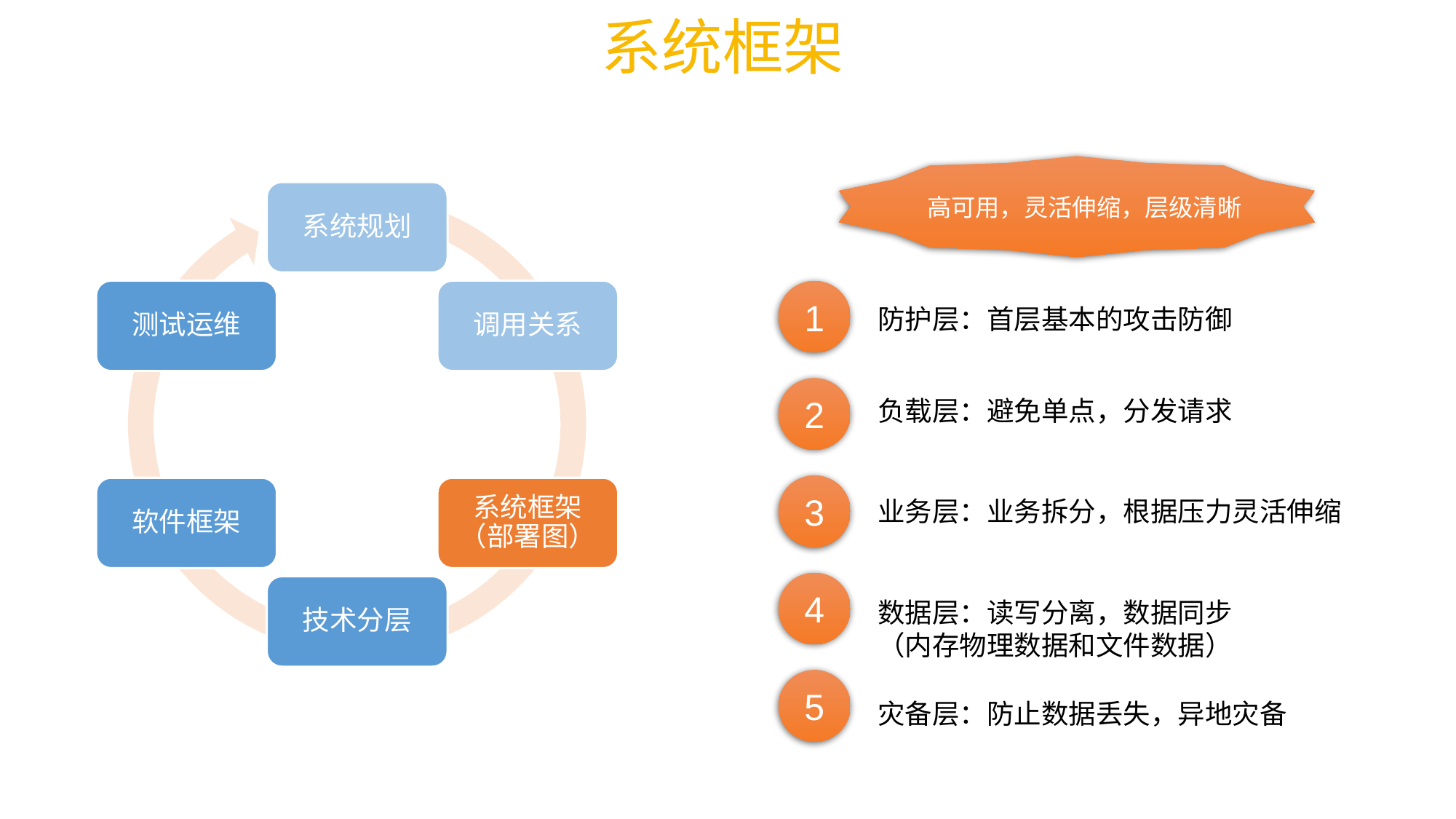

系统框架
   高可用，灵活伸缩，层级清晰

系统规划
测试运维
调用关系
软件框架
系统框架（部署图）
技术分层
1
防护层：首层基本的攻击防御
2
负载层：避免单点，分发请求
3
业务层：业务拆分，根据压力灵活伸缩
4
数据层：读写分离，数据同步
（内存物理数据和文件数据）
5
灾备层：防止数据丢失，异地灾备